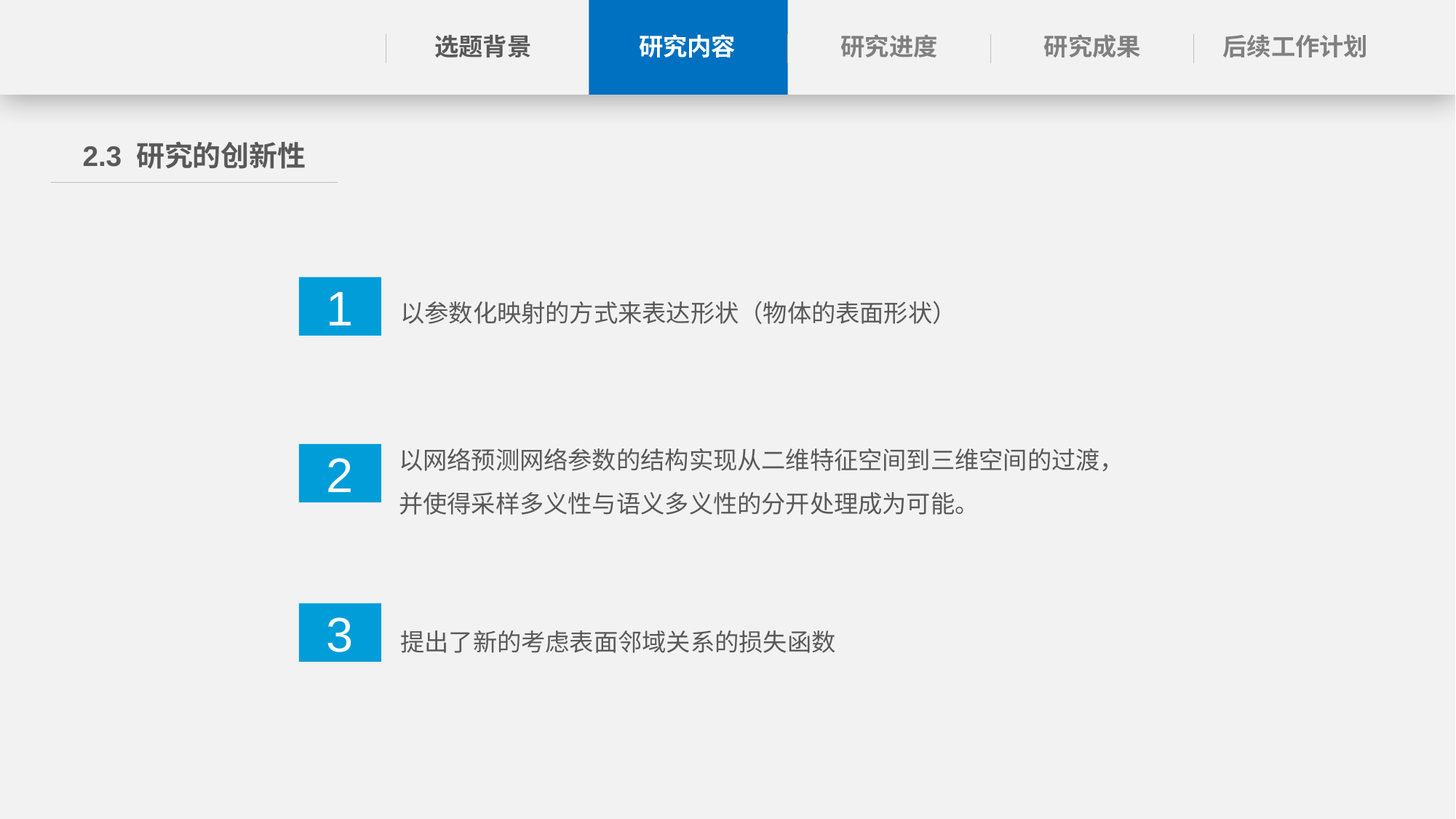

选题背景
研究进度
后续工作计划
研究内容
研究成果
2.3 研究的创新性
1
以参数化映射的方式来表达形状（物体的表面形状）
以网络预测网络参数的结构实现从二维特征空间到三维空间的过渡，并使得采样多义性与语义多义性的分开处理成为可能。
2
3
提出了新的考虑表面邻域关系的损失函数